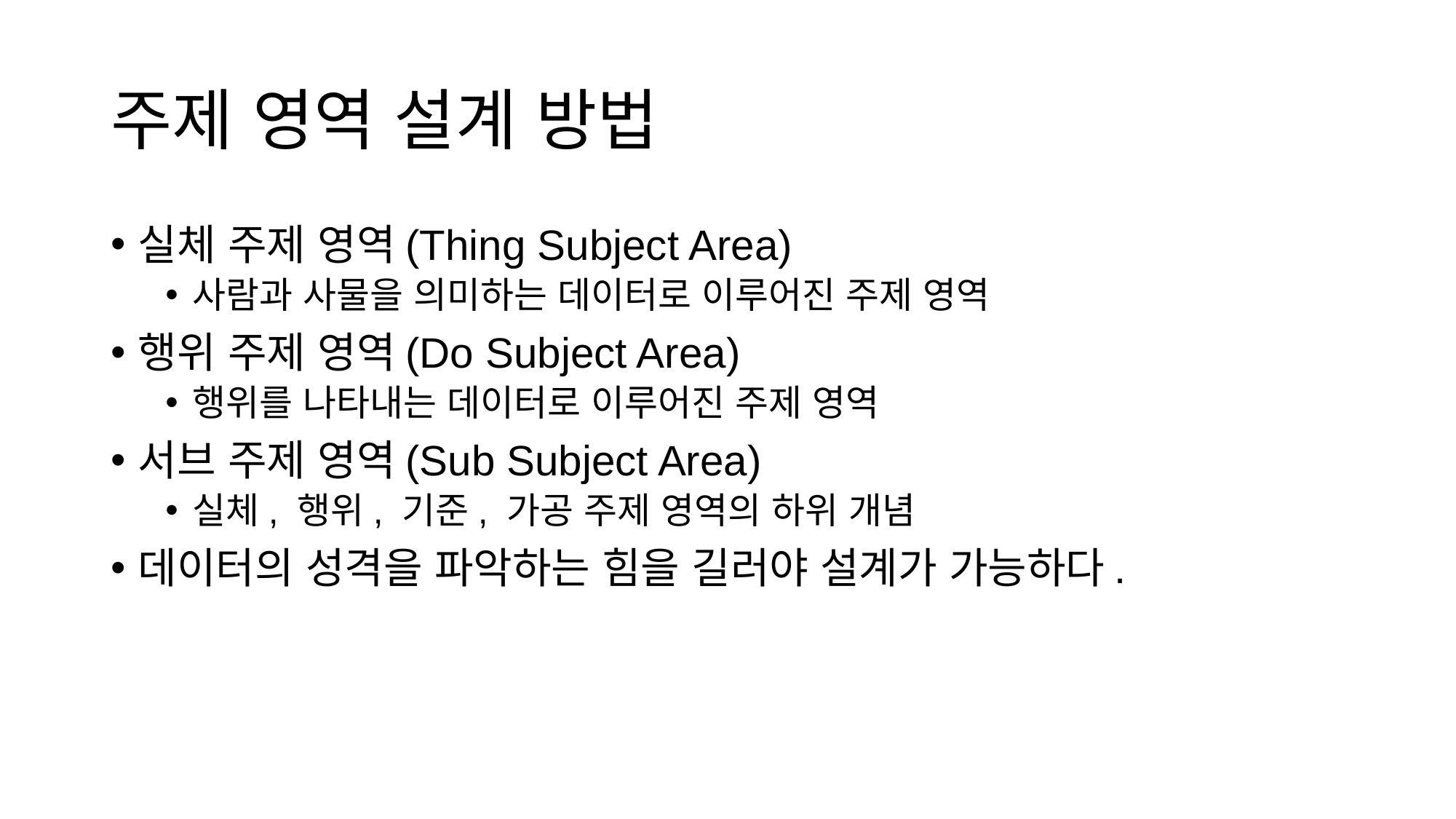

# 주제 영역 설계 방법
실체 주제 영역(Thing Subject Area)
사람과 사물을 의미하는 데이터로 이루어진 주제 영역
행위 주제 영역(Do Subject Area)
행위를 나타내는 데이터로 이루어진 주제 영역
서브 주제 영역(Sub Subject Area)
실체, 행위, 기준, 가공 주제 영역의 하위 개념
데이터의 성격을 파악하는 힘을 길러야 설계가 가능하다.